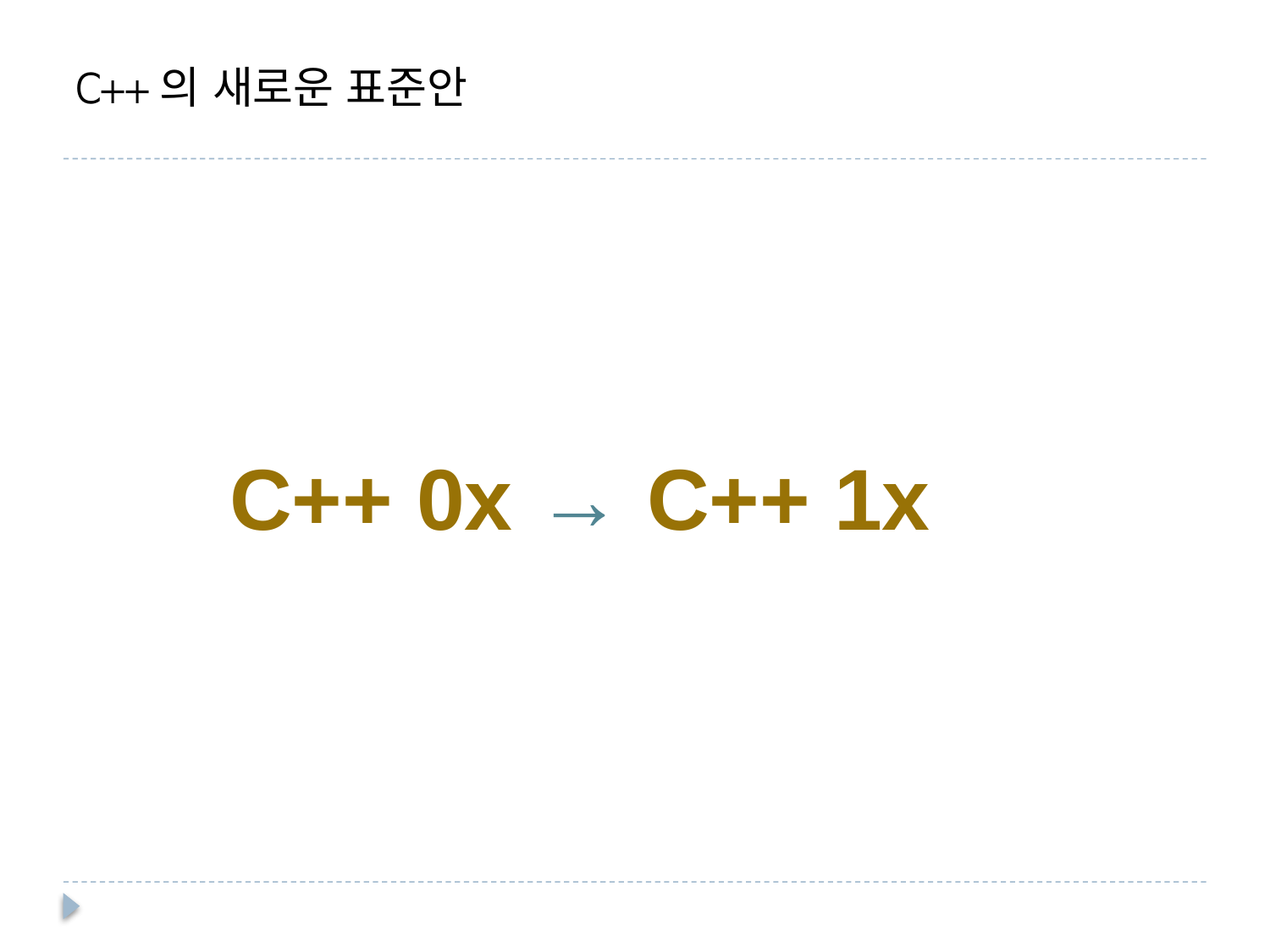

윤성우의 열혈
C++ 프로그래밍
# C++의 새로운 표준안
C++ 0x → C++ 1x